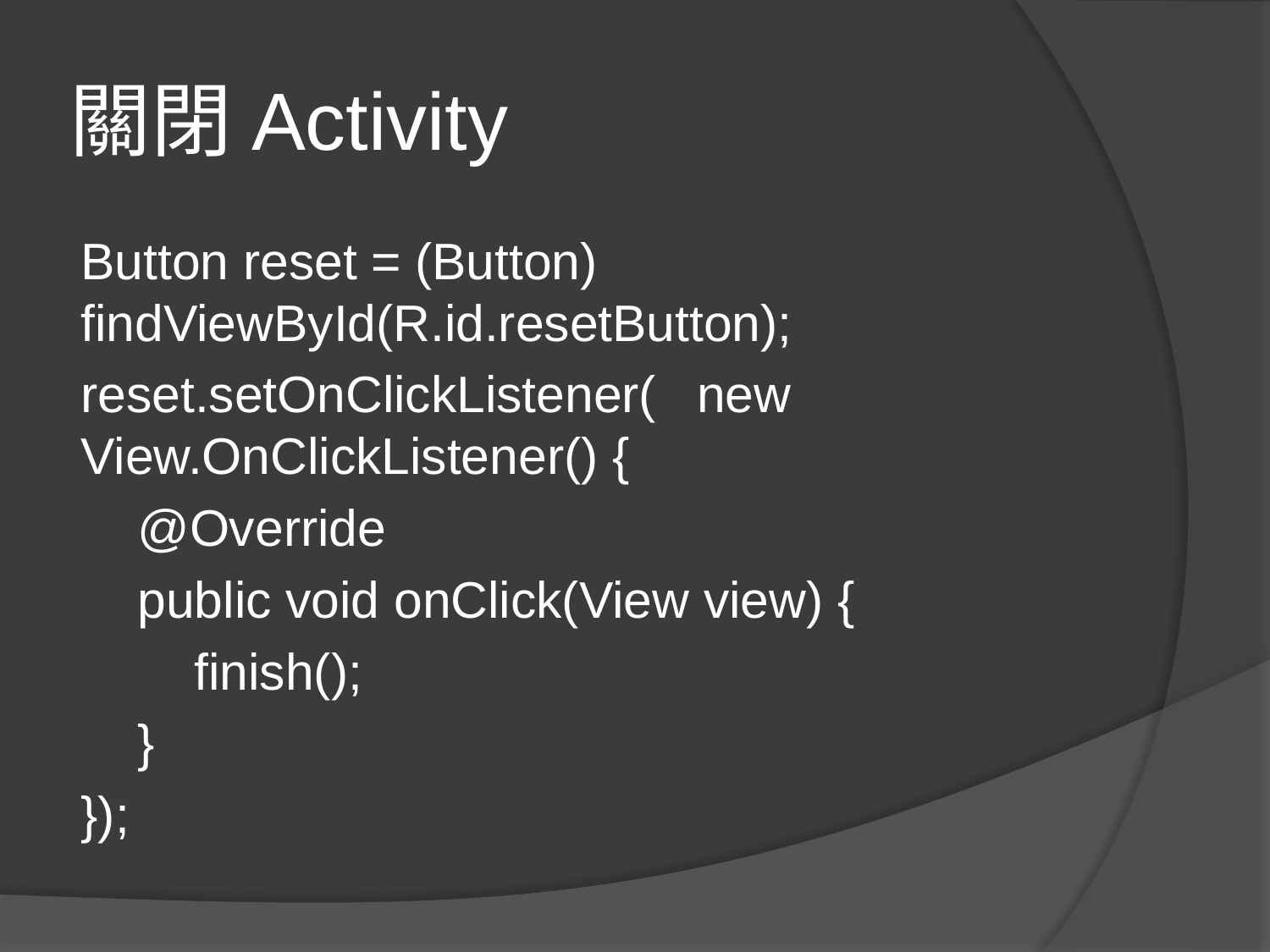

# 關閉Activity
Button reset = (Button) 	findViewById(R.id.resetButton);
reset.setOnClickListener(				new View.OnClickListener() {
    @Override
    public void onClick(View view) {
        finish();
    }
});